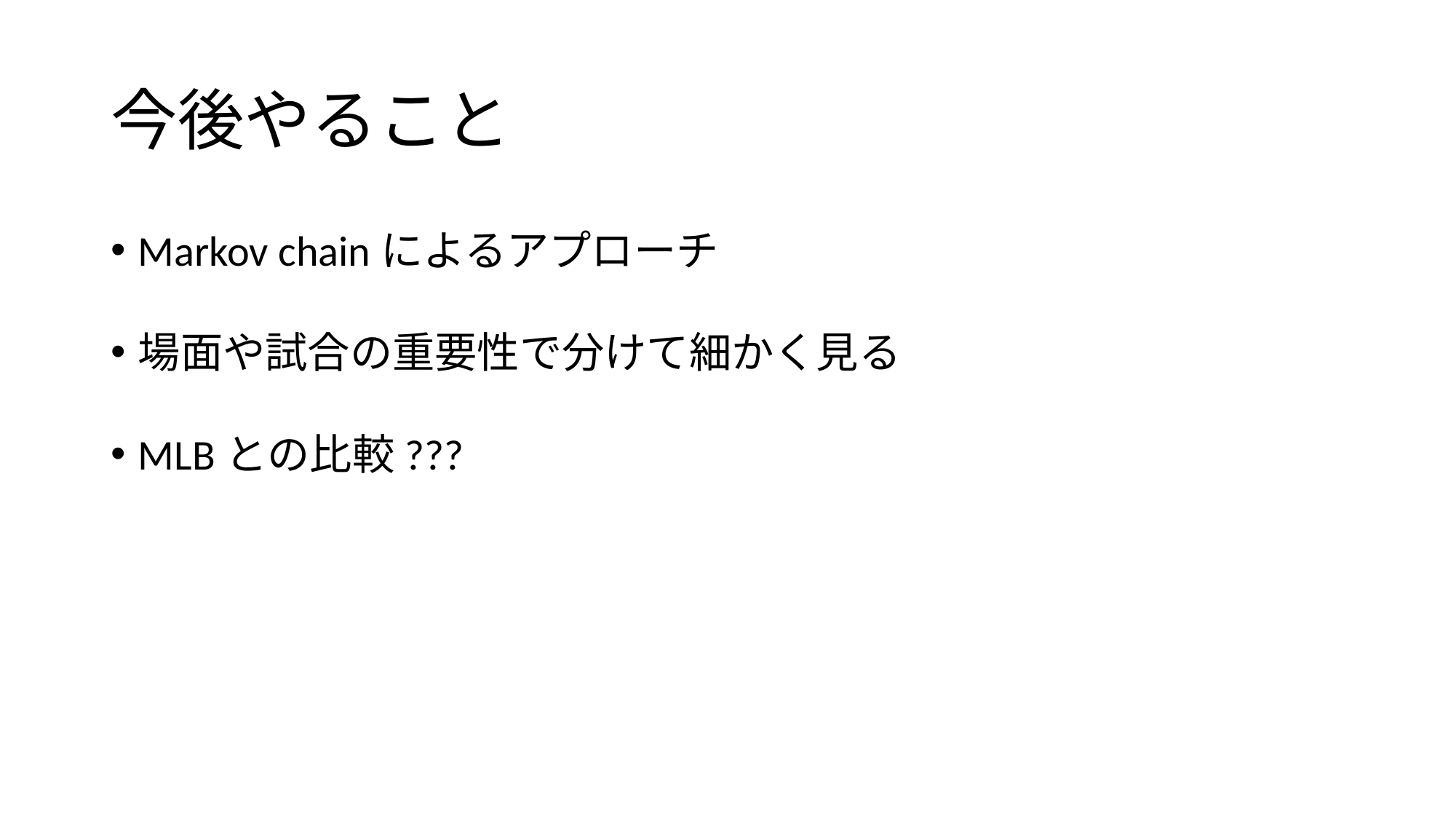

# 今後やること
Markov chainによるアプローチ

場面や試合の重要性で分けて細かく見る

MLBとの比較???